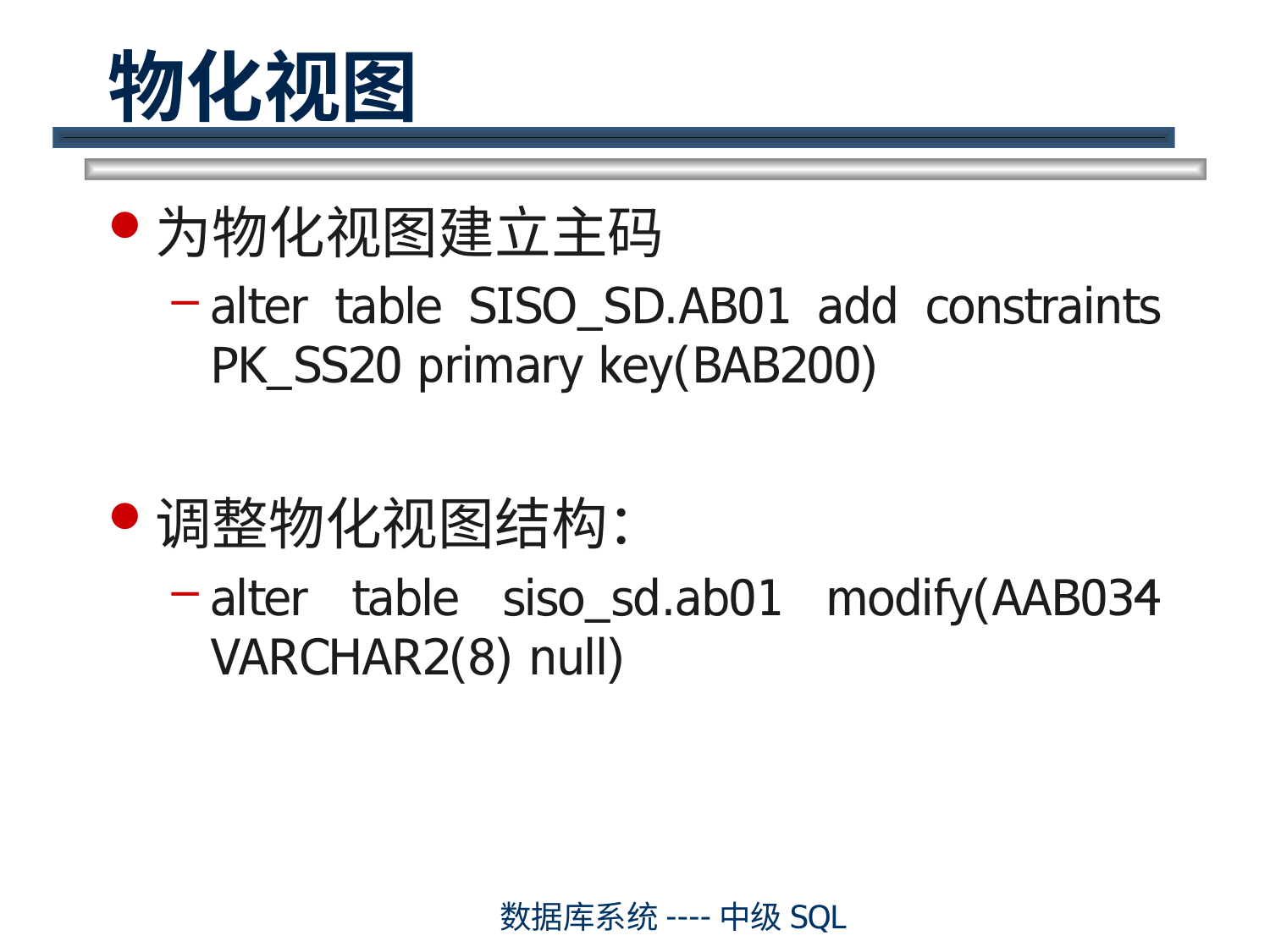

# 物化视图
为物化视图建立主码
alter table SISO_SD.AB01 add constraints PK_SS20 primary key(BAB200)

调整物化视图结构：
alter table siso_sd.ab01 modify(AAB034 VARCHAR2(8) null)

数据库系统----中级SQL